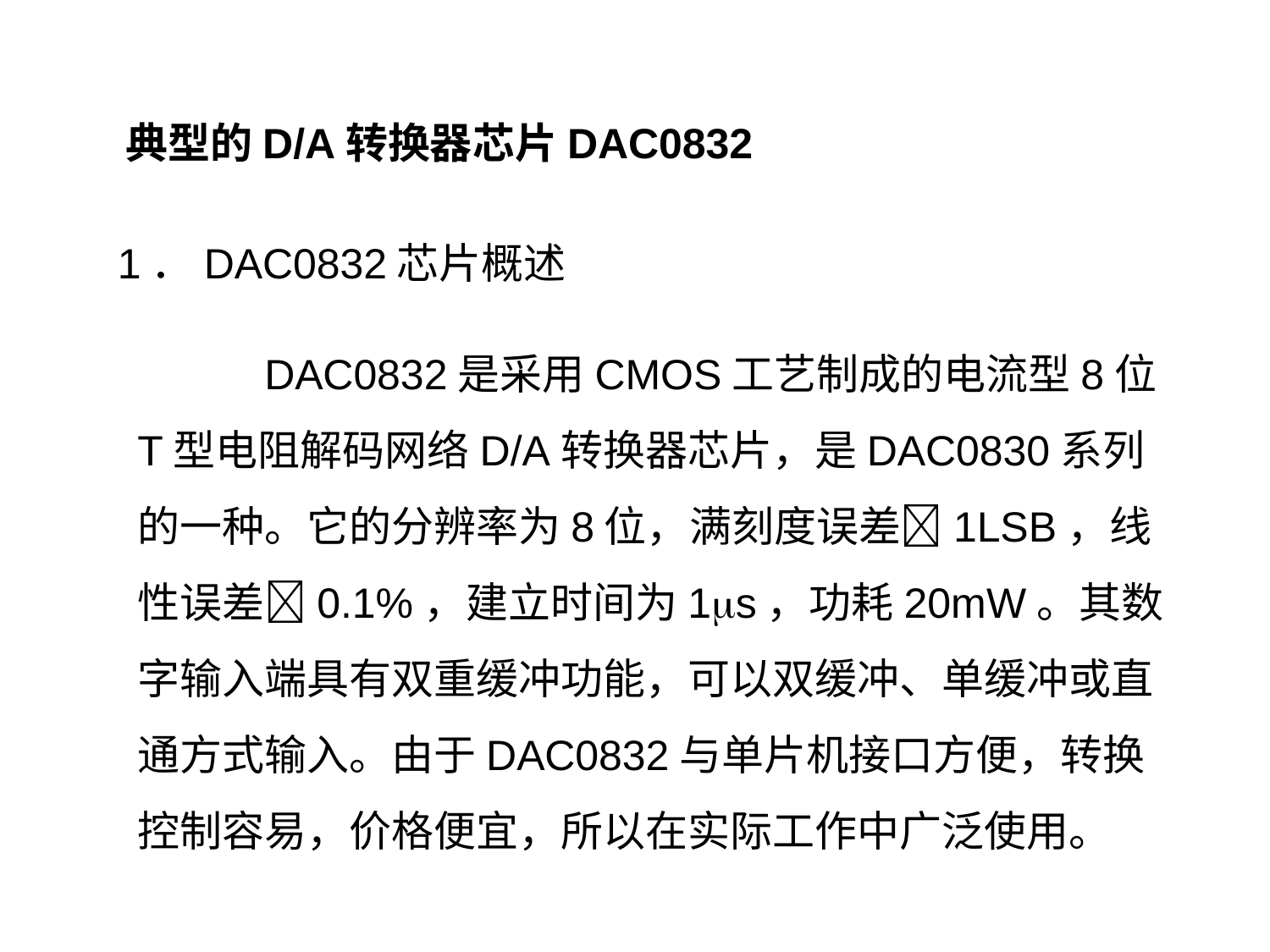

典型的D/A转换器芯片DAC0832
1．DAC0832芯片概述
	DAC0832是采用CMOS工艺制成的电流型8位T型电阻解码网络D/A转换器芯片，是DAC0830系列的一种。它的分辨率为8位，满刻度误差±1LSB，线性误差±0.1%，建立时间为1μs，功耗20mW。其数字输入端具有双重缓冲功能，可以双缓冲、单缓冲或直通方式输入。由于DAC0832与单片机接口方便，转换控制容易，价格便宜，所以在实际工作中广泛使用。